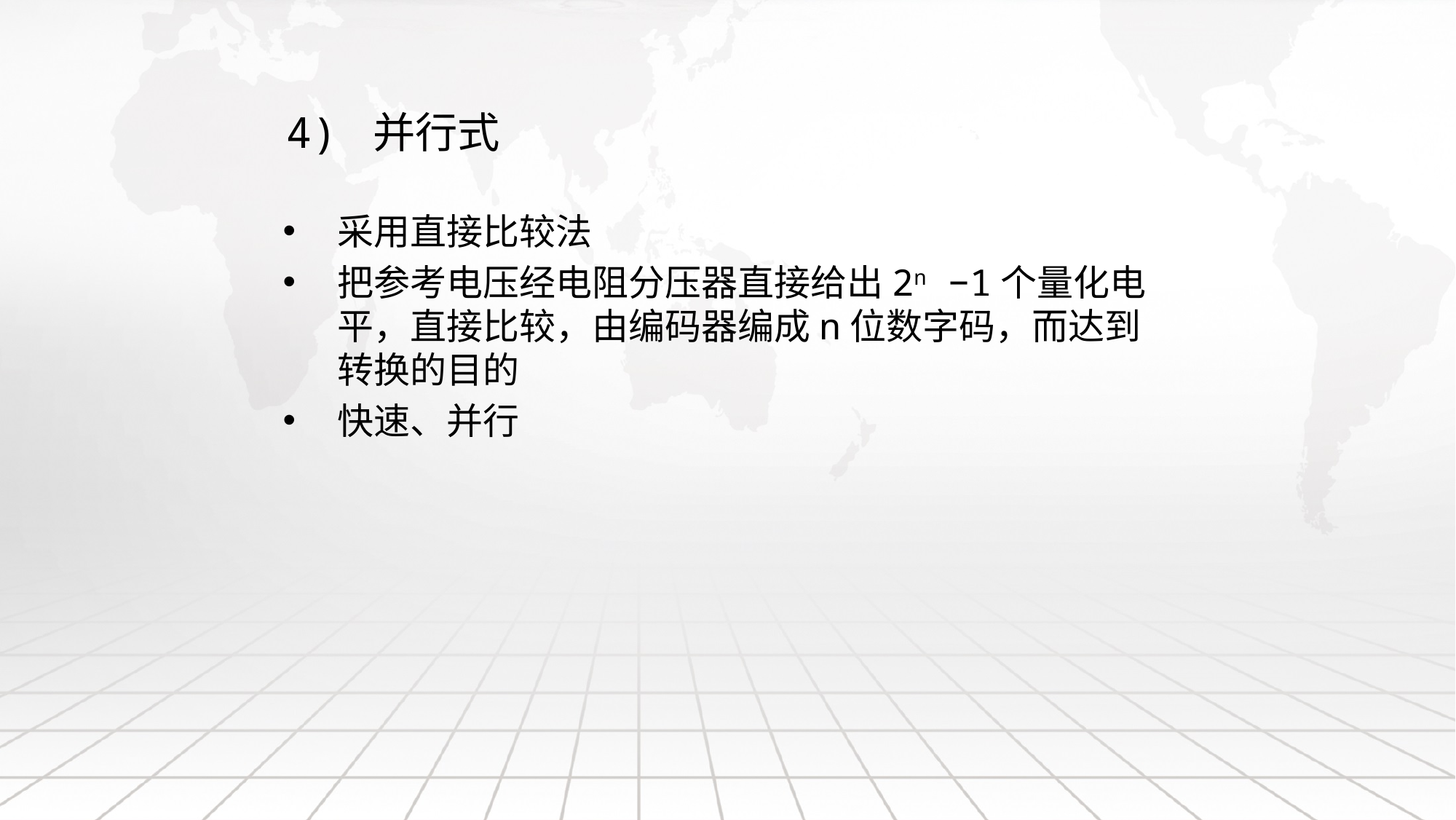

# 4) 并行式
采用直接比较法
把参考电压经电阻分压器直接给出2n −1个量化电平，直接比较，由编码器编成n位数字码，而达到转换的目的
快速、并行